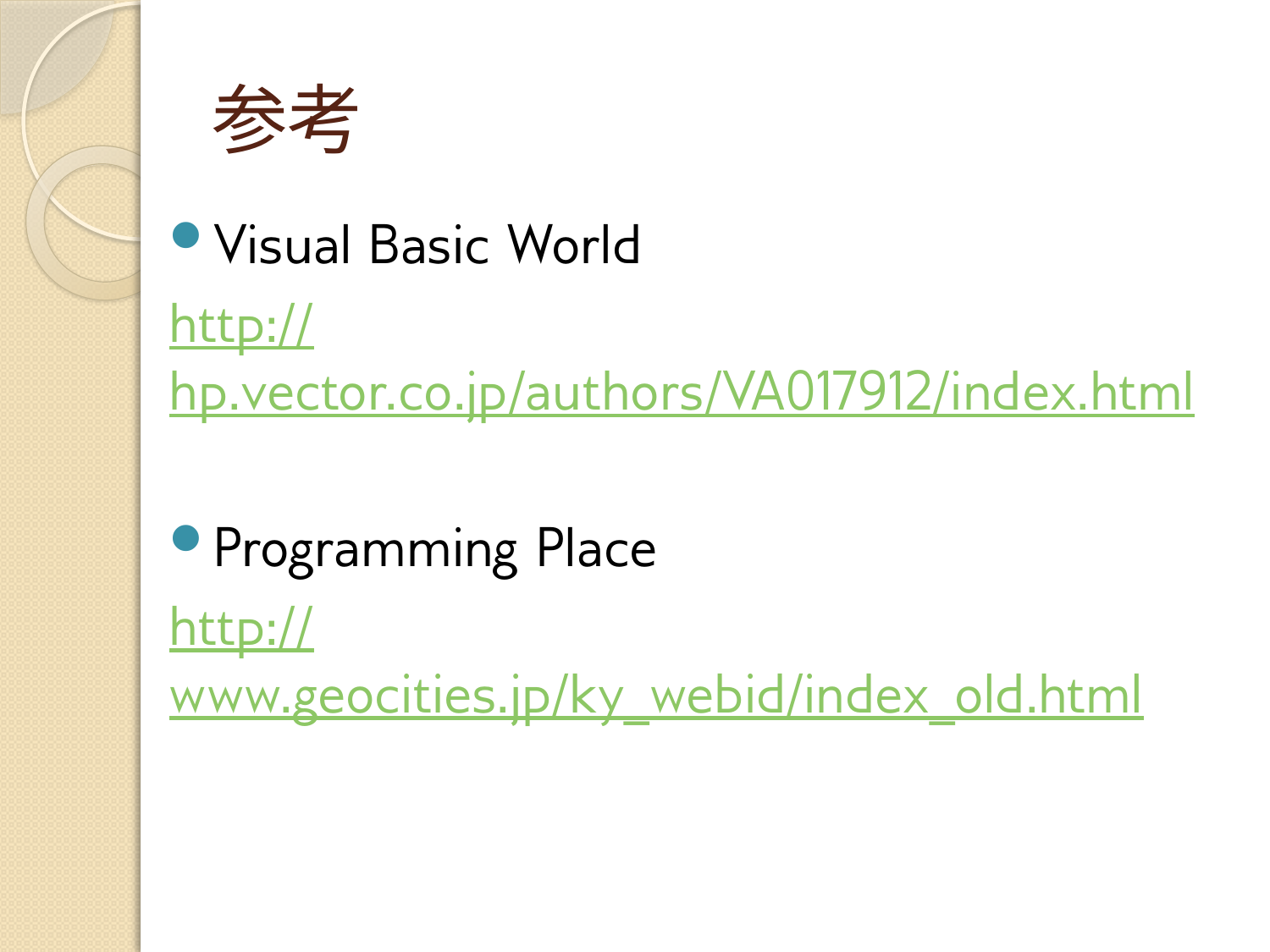

# 参考
Visual Basic World
http://hp.vector.co.jp/authors/VA017912/index.html

Programming Place
http://www.geocities.jp/ky_webid/index_old.html